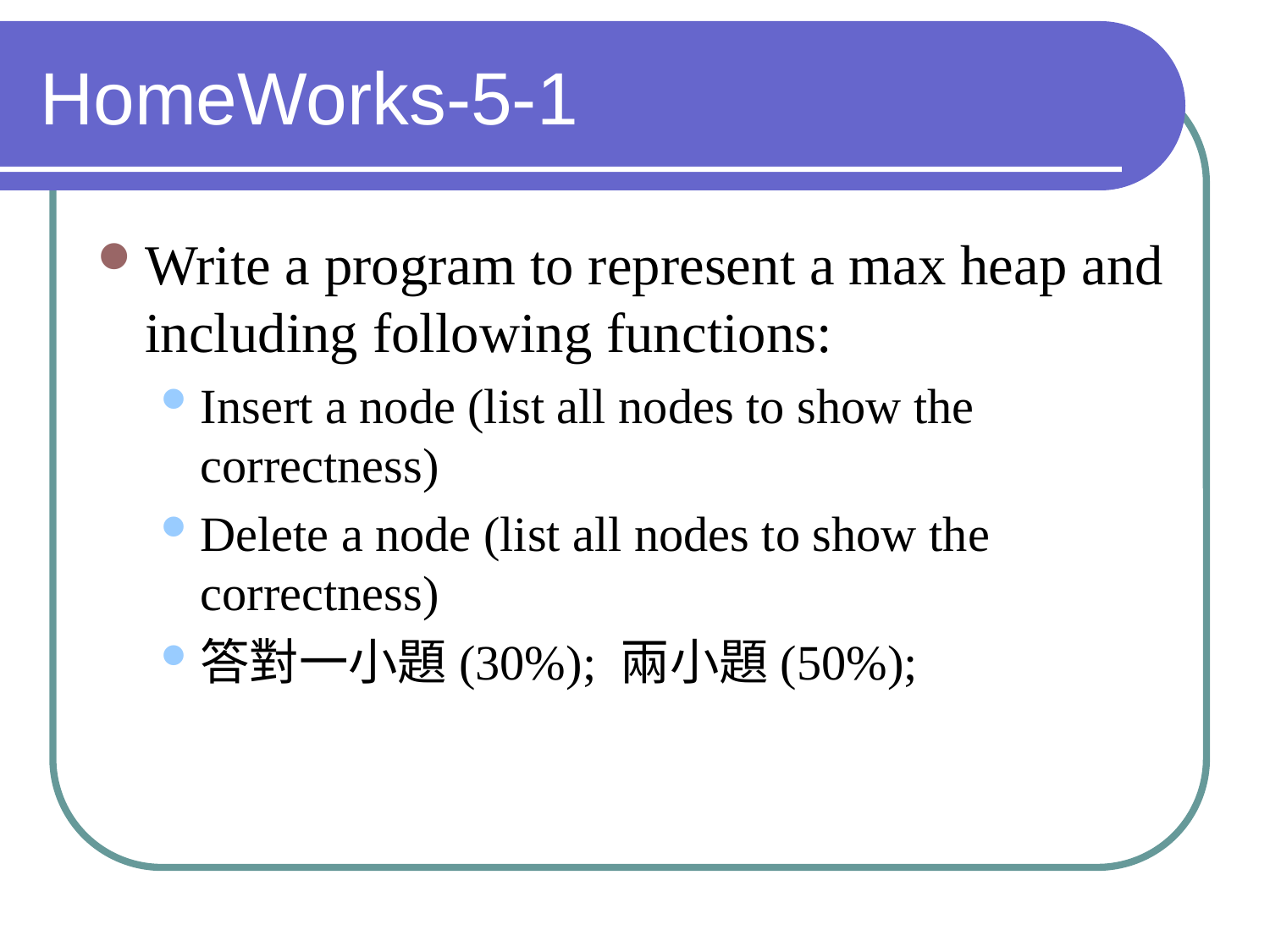

# HomeWorks-5-1
Write a program to represent a max heap and including following functions:
Insert a node (list all nodes to show the correctness)
Delete a node (list all nodes to show the correctness)
答對一小題(30%); 兩小題(50%);